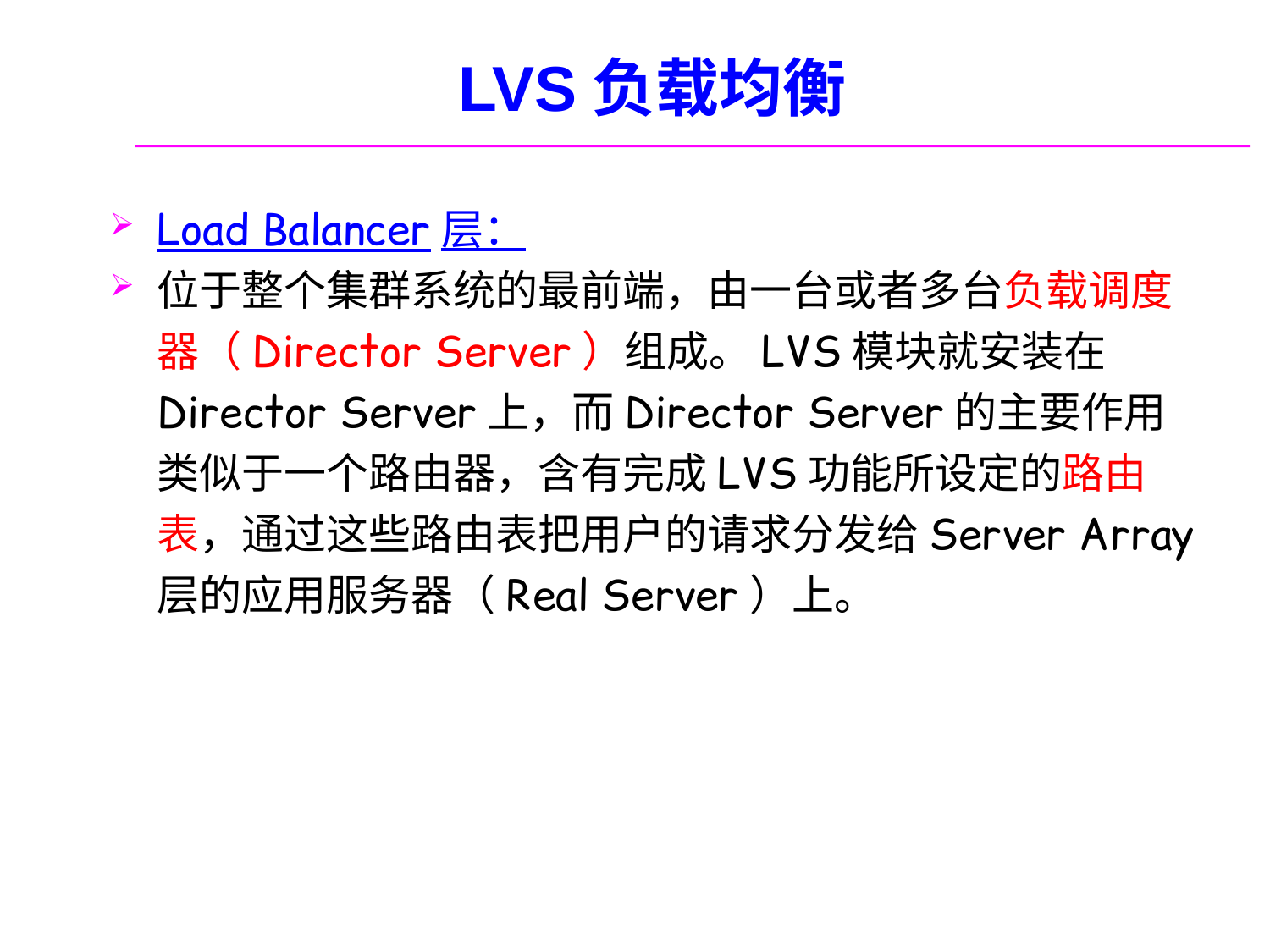

# LVS负载均衡
Load Balancer层：
位于整个集群系统的最前端，由一台或者多台负载调度器（Director Server）组成。LVS模块就安装在Director Server上，而Director Server的主要作用类似于一个路由器，含有完成LVS功能所设定的路由表，通过这些路由表把用户的请求分发给Server Array层的应用服务器（Real Server）上。
88